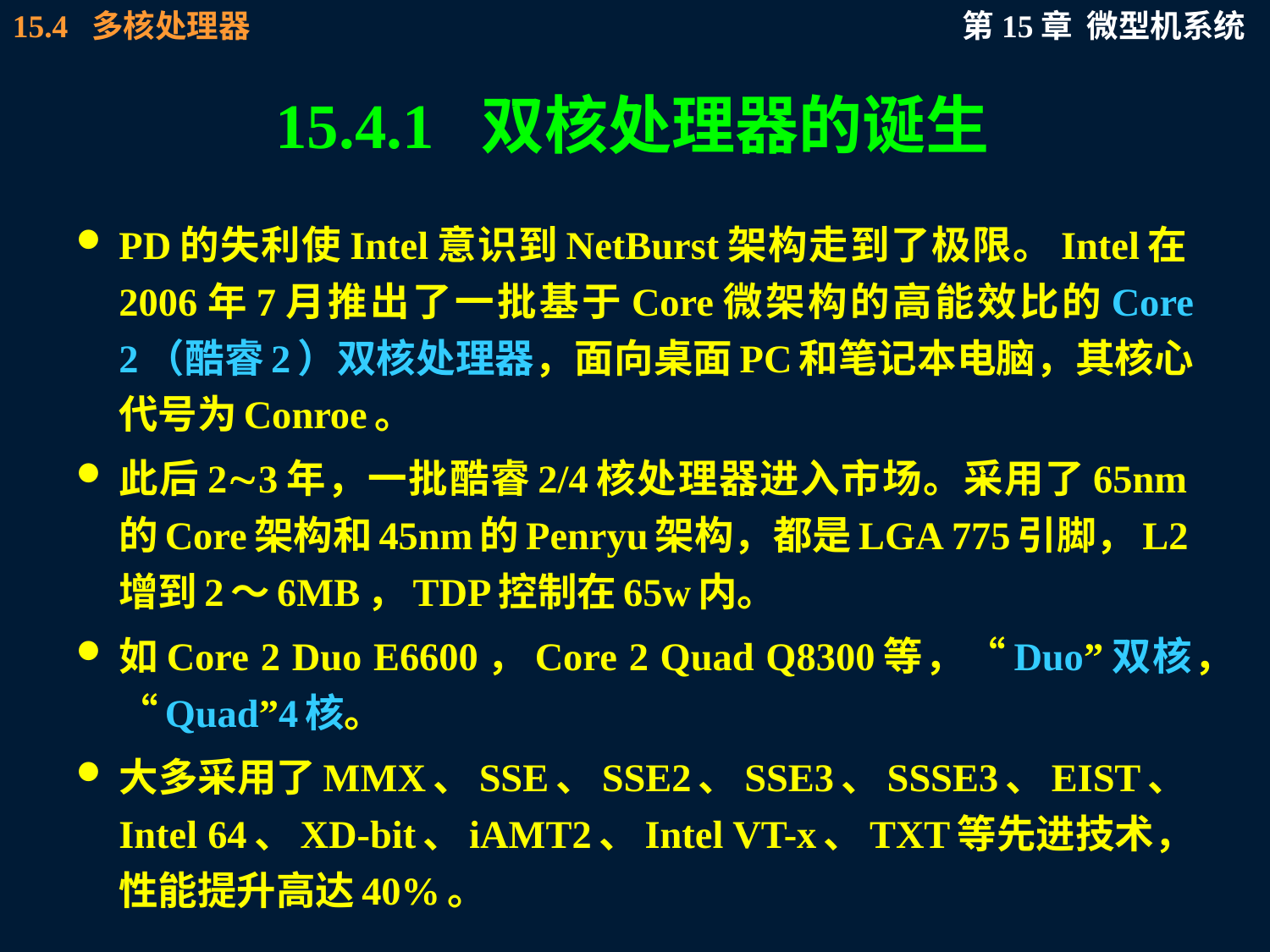

# 15.4.1  双核处理器的诞生
PD的失利使Intel意识到NetBurst架构走到了极限。Intel在2006年7月推出了一批基于Core微架构的高能效比的Core 2（酷睿2）双核处理器，面向桌面PC和笔记本电脑，其核心代号为Conroe。
此后2∼3年，一批酷睿2/4核处理器进入市场。采用了65nm的Core架构和45nm的Penryu架构，都是LGA 775引脚，L2增到2～6MB，TDP控制在65w内。
如Core 2 Duo E6600，Core 2 Quad Q8300等，“Duo”双核，“Quad”4核。
大多采用了MMX、SSE、SSE2、SSE3、SSSE3、EIST、Intel 64、XD-bit、iAMT2、Intel VT-x、TXT等先进技术，性能提升高达40%。